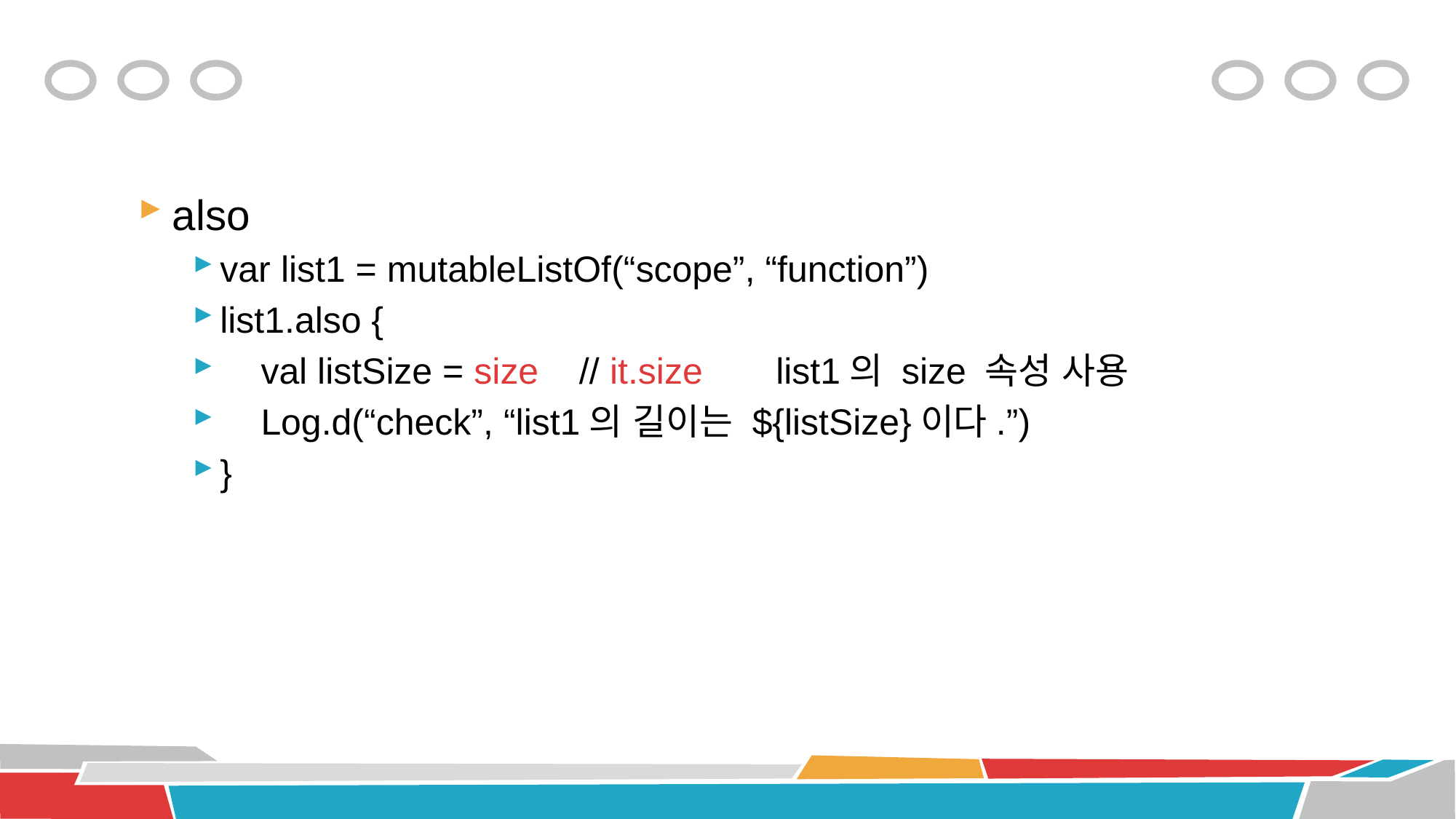

#
also
var list1 = mutableListOf(“scope”, “function”)
list1.also {
    val listSize = size    // it.size  	 list1의 size 속성 사용
    Log.d(“check”, “list1의 길이는 ${listSize}이다.”)
}